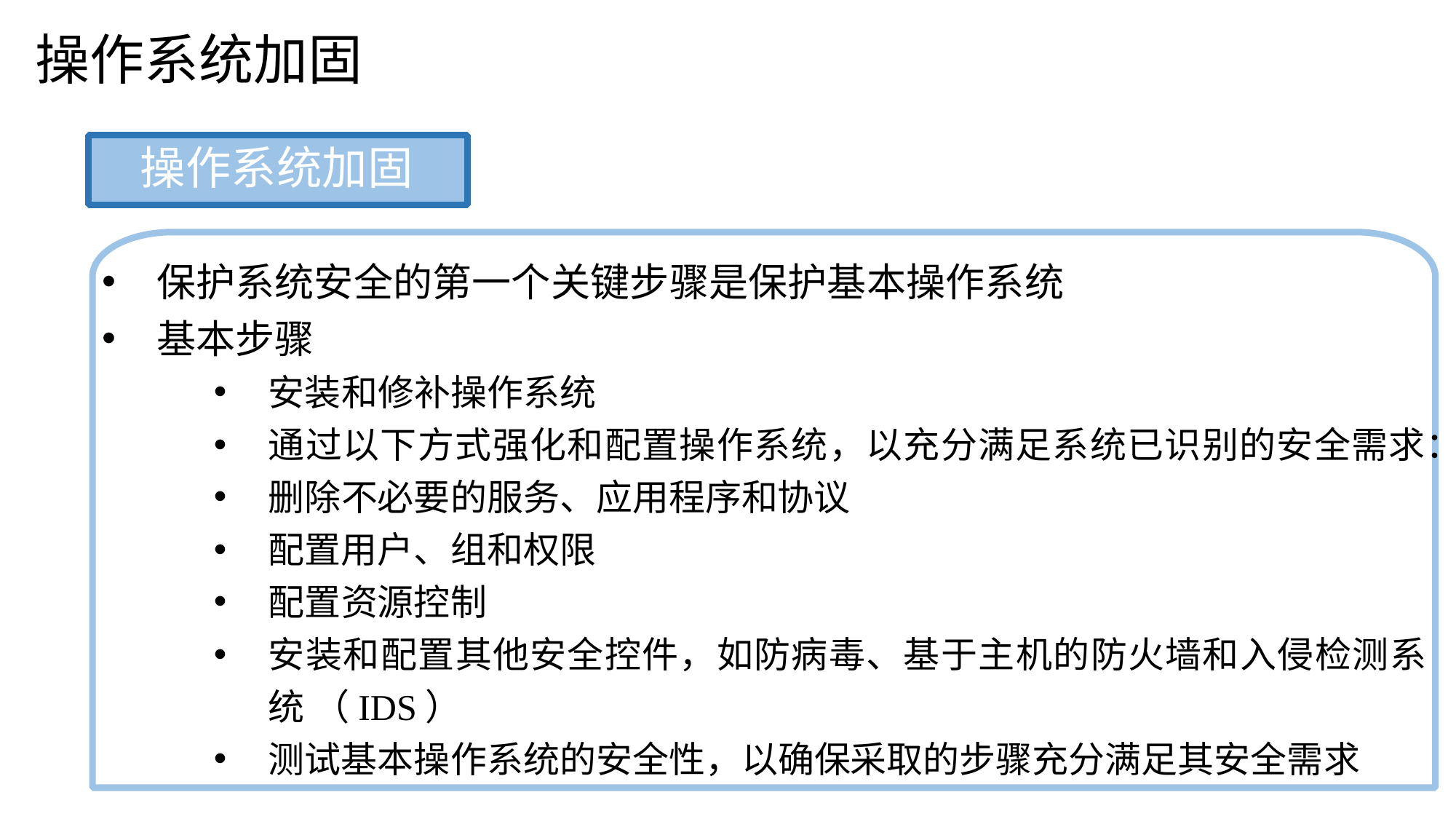

操作系统加固

操作系统加固
保护系统安全的第一个关键步骤是保护基本操作系统
基本步骤
安装和修补操作系统
通过以下方式强化和配置操作系统，以充分满足系统已识别的安全需求：
删除不必要的服务、应用程序和协议
配置用户、组和权限
配置资源控制
安装和配置其他安全控件，如防病毒、基于主机的防火墙和入侵检测系统 （IDS）
测试基本操作系统的安全性，以确保采取的步骤充分满足其安全需求